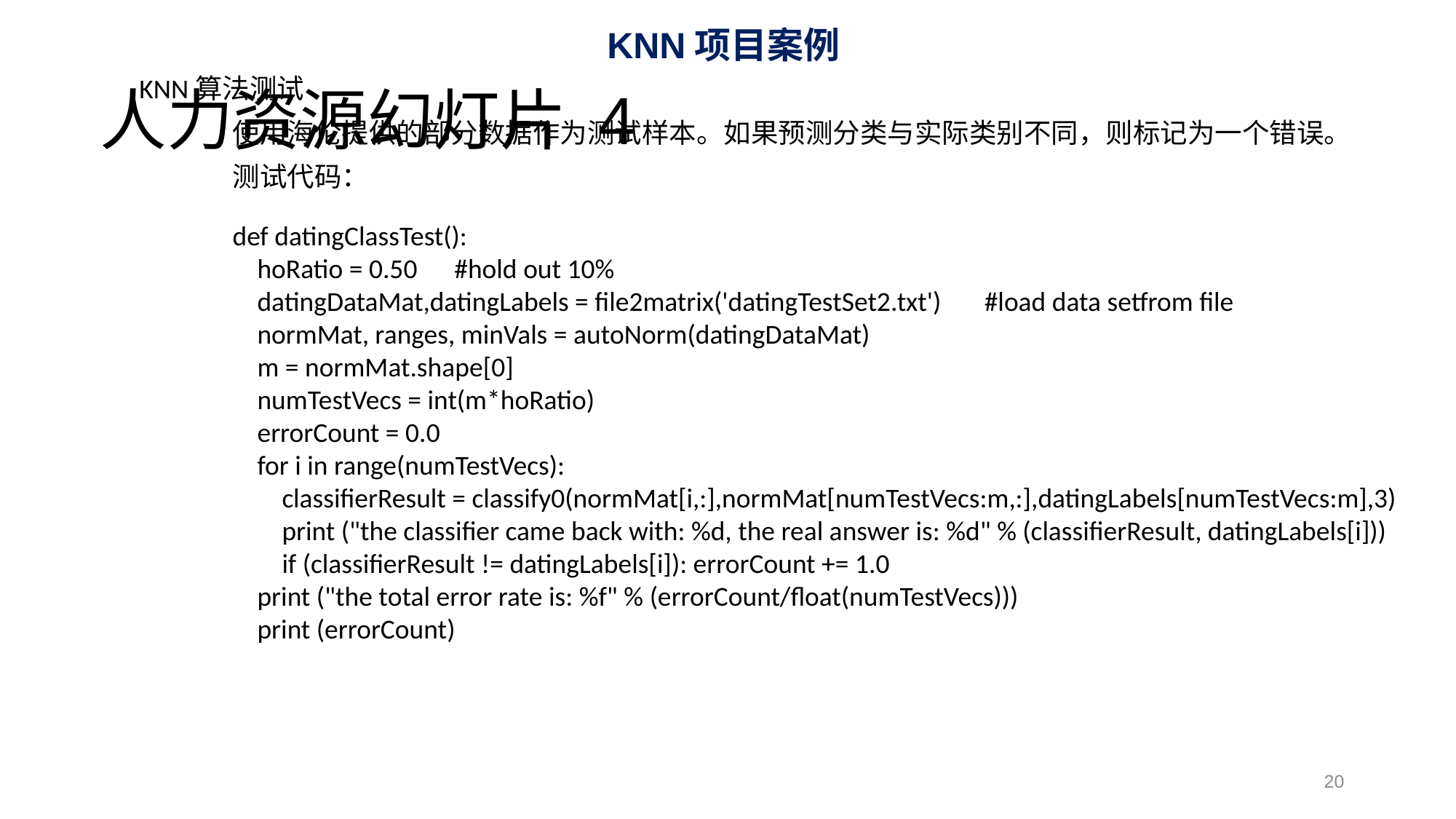

KNN项目案例
# 人力资源幻灯片 4
KNN算法测试
使用海伦提供的部分数据作为测试样本。如果预测分类与实际类别不同，则标记为一个错误。
测试代码：
def datingClassTest():
    hoRatio = 0.50      #hold out 10%
    datingDataMat,datingLabels = file2matrix('datingTestSet2.txt')       #load data setfrom file
    normMat, ranges, minVals = autoNorm(datingDataMat)
    m = normMat.shape[0]
    numTestVecs = int(m*hoRatio)
    errorCount = 0.0
    for i in range(numTestVecs):
        classifierResult = classify0(normMat[i,:],normMat[numTestVecs:m,:],datingLabels[numTestVecs:m],3)
        print ("the classifier came back with: %d, the real answer is: %d" % (classifierResult, datingLabels[i]))
        if (classifierResult != datingLabels[i]): errorCount += 1.0
    print ("the total error rate is: %f" % (errorCount/float(numTestVecs)))
    print (errorCount)
20